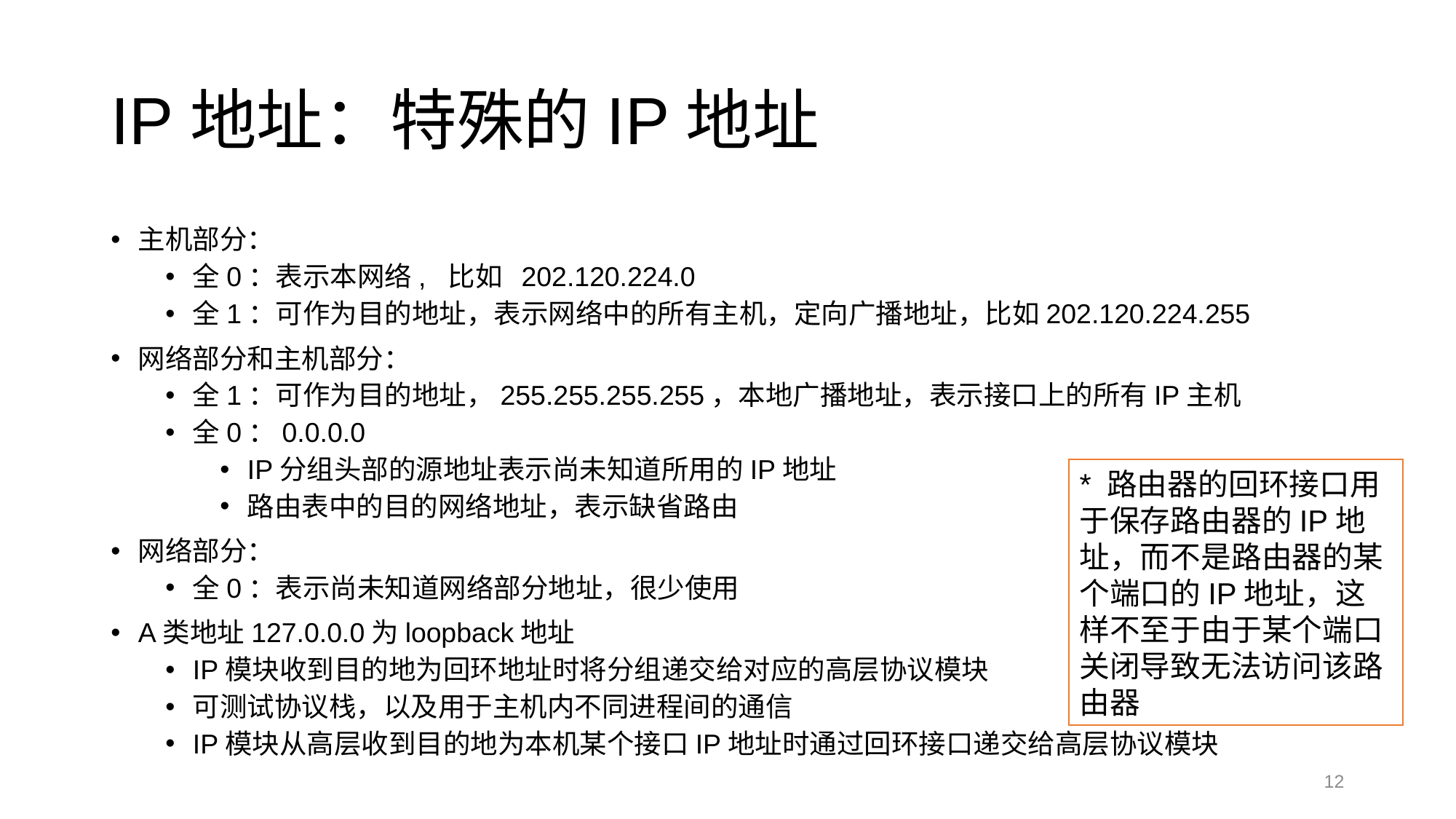

# IP地址：特殊的IP地址
主机部分：
全0：表示本网络,  比如  202.120.224.0
全1：可作为目的地址，表示网络中的所有主机，定向广播地址，比如202.120.224.255
网络部分和主机部分：
全1：可作为目的地址，255.255.255.255，本地广播地址，表示接口上的所有IP主机
全0：0.0.0.0
IP分组头部的源地址表示尚未知道所用的IP地址
路由表中的目的网络地址，表示缺省路由
网络部分：
全0：表示尚未知道网络部分地址，很少使用
A类地址127.0.0.0为loopback地址
IP模块收到目的地为回环地址时将分组递交给对应的高层协议模块
可测试协议栈，以及用于主机内不同进程间的通信
IP模块从高层收到目的地为本机某个接口IP地址时通过回环接口递交给高层协议模块
* 路由器的回环接口用于保存路由器的IP地址，而不是路由器的某个端口的IP地址，这样不至于由于某个端口关闭导致无法访问该路由器
12